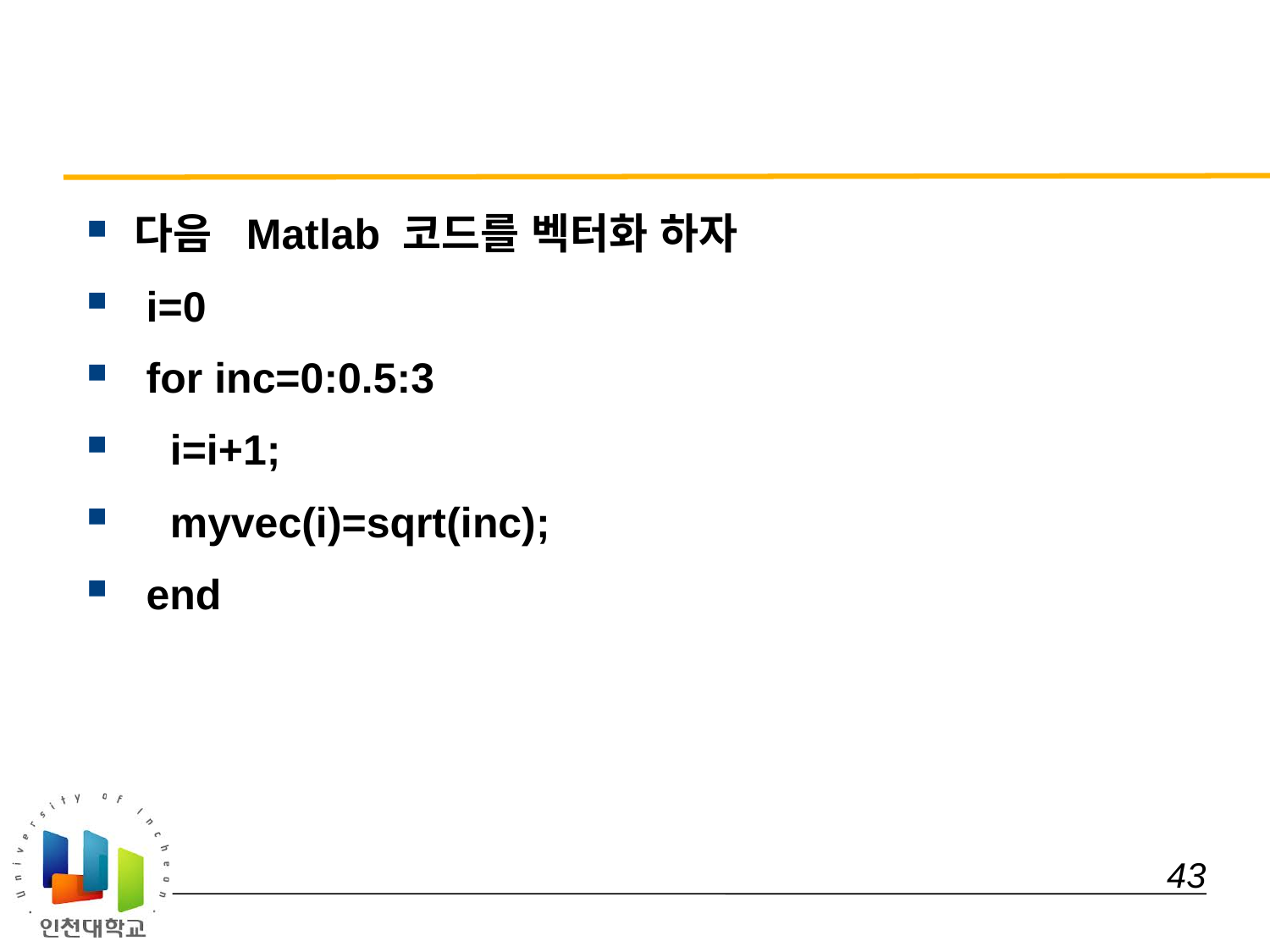

#
다음  Matlab 코드를 벡터화 하자
 i=0
 for inc=0:0.5:3
   i=i+1;
   myvec(i)=sqrt(inc);
 end
 43